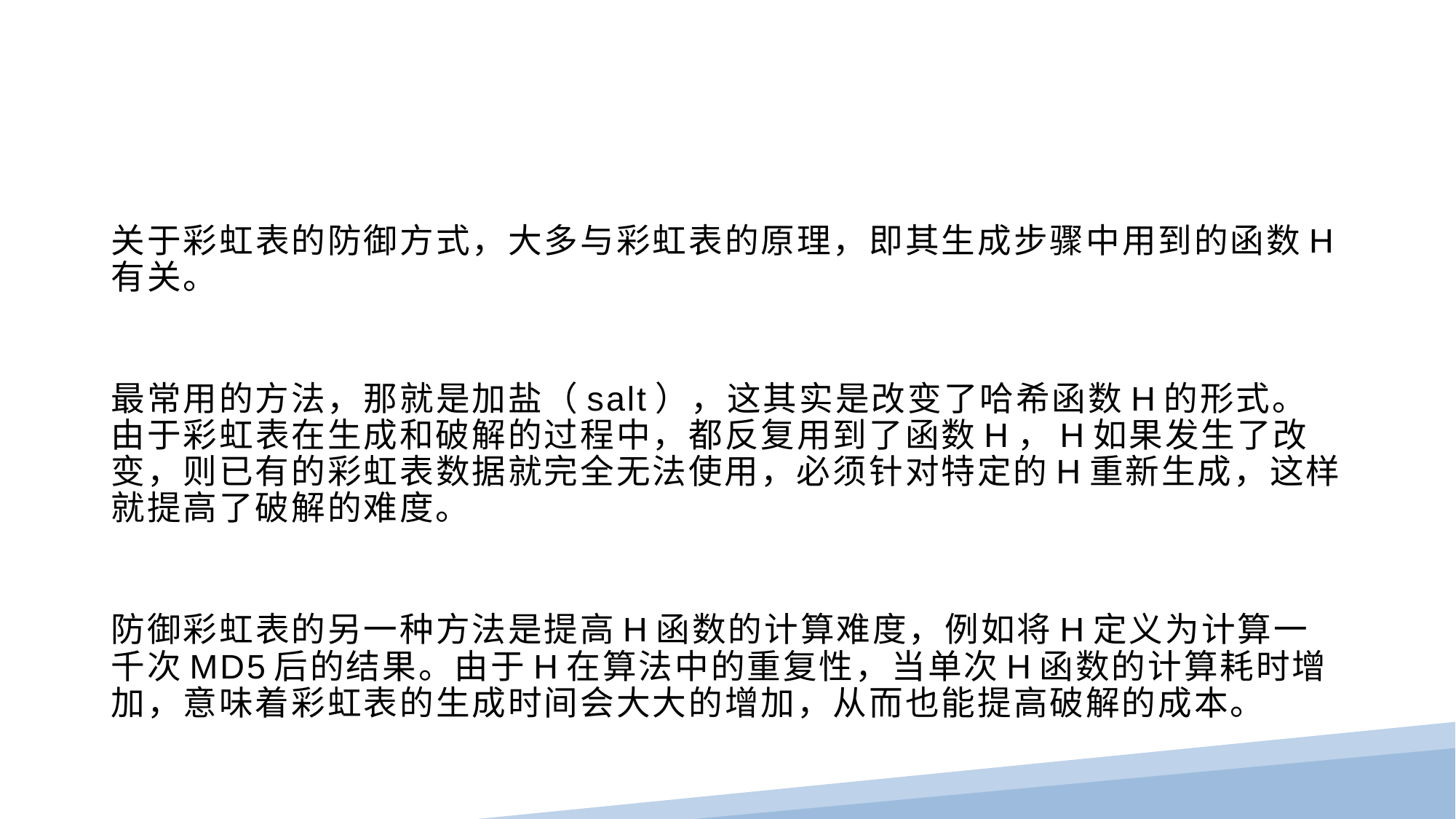

关于彩虹表的防御方式，大多与彩虹表的原理，即其生成步骤中用到的函数H有关。

最常用的方法，那就是加盐（salt），这其实是改变了哈希函数H的形式。由于彩虹表在生成和破解的过程中，都反复用到了函数H，H如果发生了改变，则已有的彩虹表数据就完全无法使用，必须针对特定的H重新生成，这样就提高了破解的难度。

防御彩虹表的另一种方法是提高H函数的计算难度，例如将H定义为计算一千次MD5后的结果。由于H在算法中的重复性，当单次H函数的计算耗时增加，意味着彩虹表的生成时间会大大的增加，从而也能提高破解的成本。